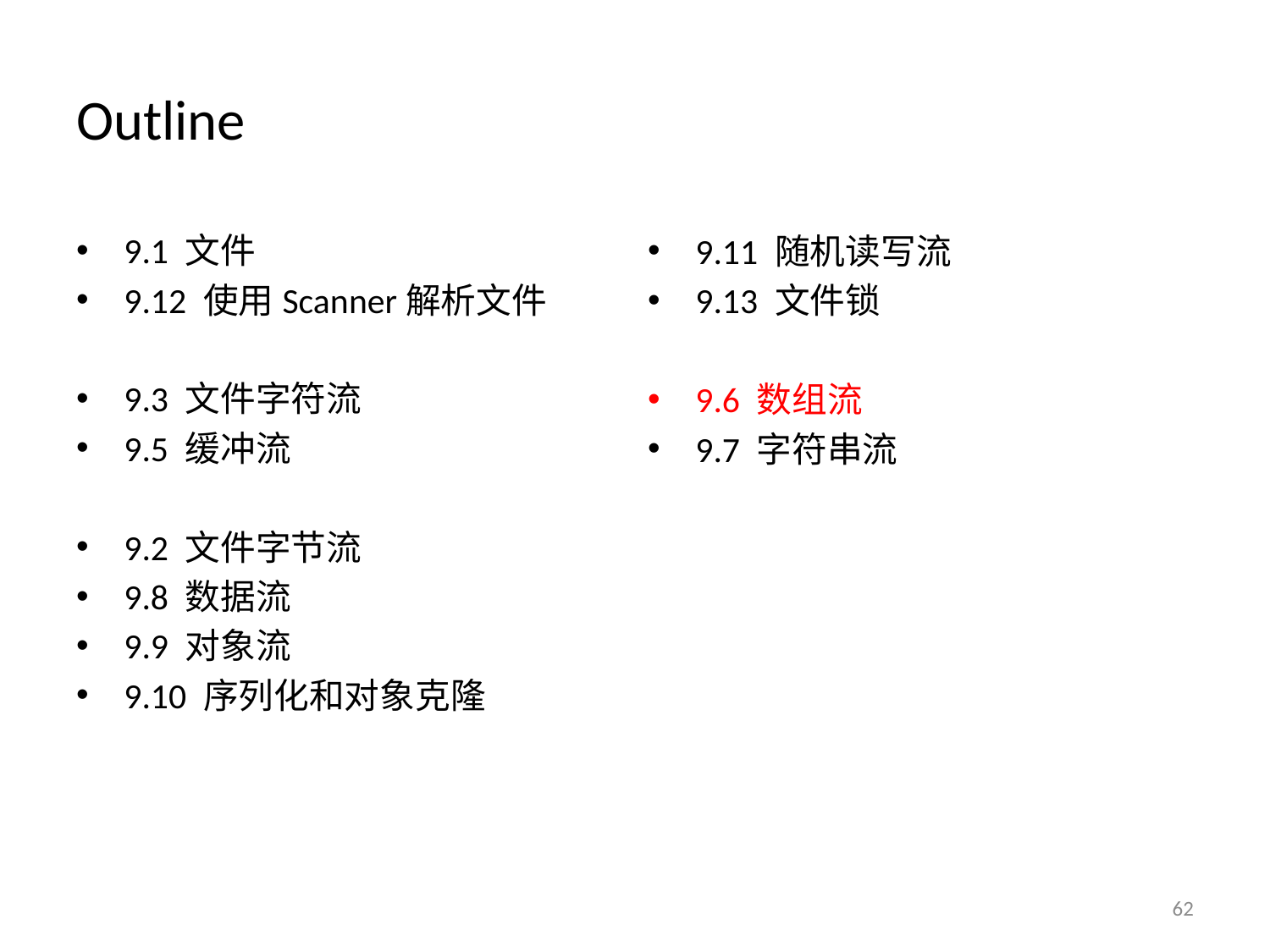

# Outline
9.1 文件
9.12 使用Scanner解析文件

9.3 文件字符流
9.5 缓冲流

9.2 文件字节流
9.8 数据流
9.9 对象流
9.10 序列化和对象克隆

9.11 随机读写流
9.13 文件锁

9.6 数组流
9.7 字符串流
62